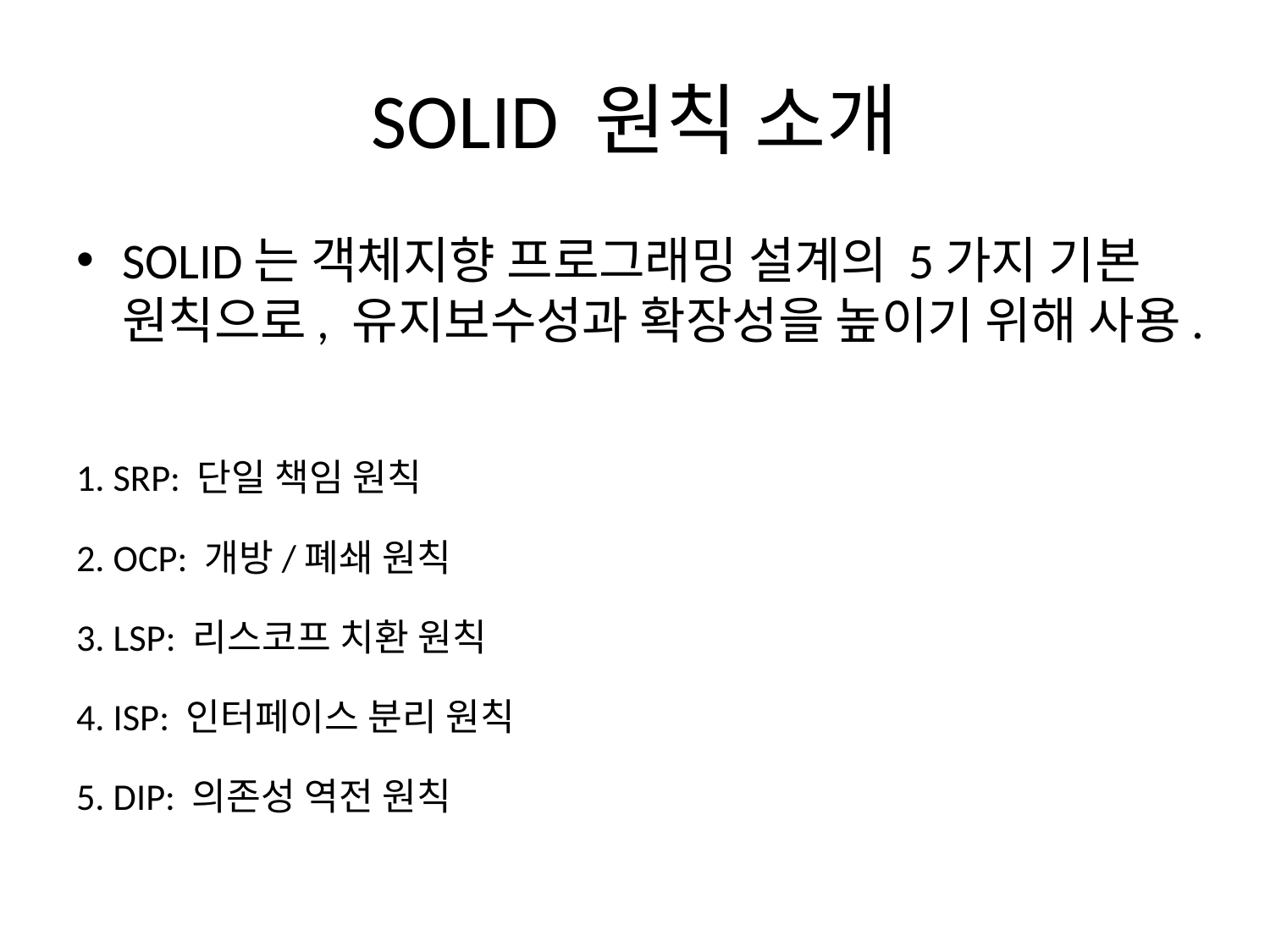

# SOLID 원칙 소개
SOLID는 객체지향 프로그래밍 설계의 5가지 기본 원칙으로, 유지보수성과 확장성을 높이기 위해 사용.

1. SRP: 단일 책임 원칙
2. OCP: 개방/폐쇄 원칙
3. LSP: 리스코프 치환 원칙
4. ISP: 인터페이스 분리 원칙
5. DIP: 의존성 역전 원칙